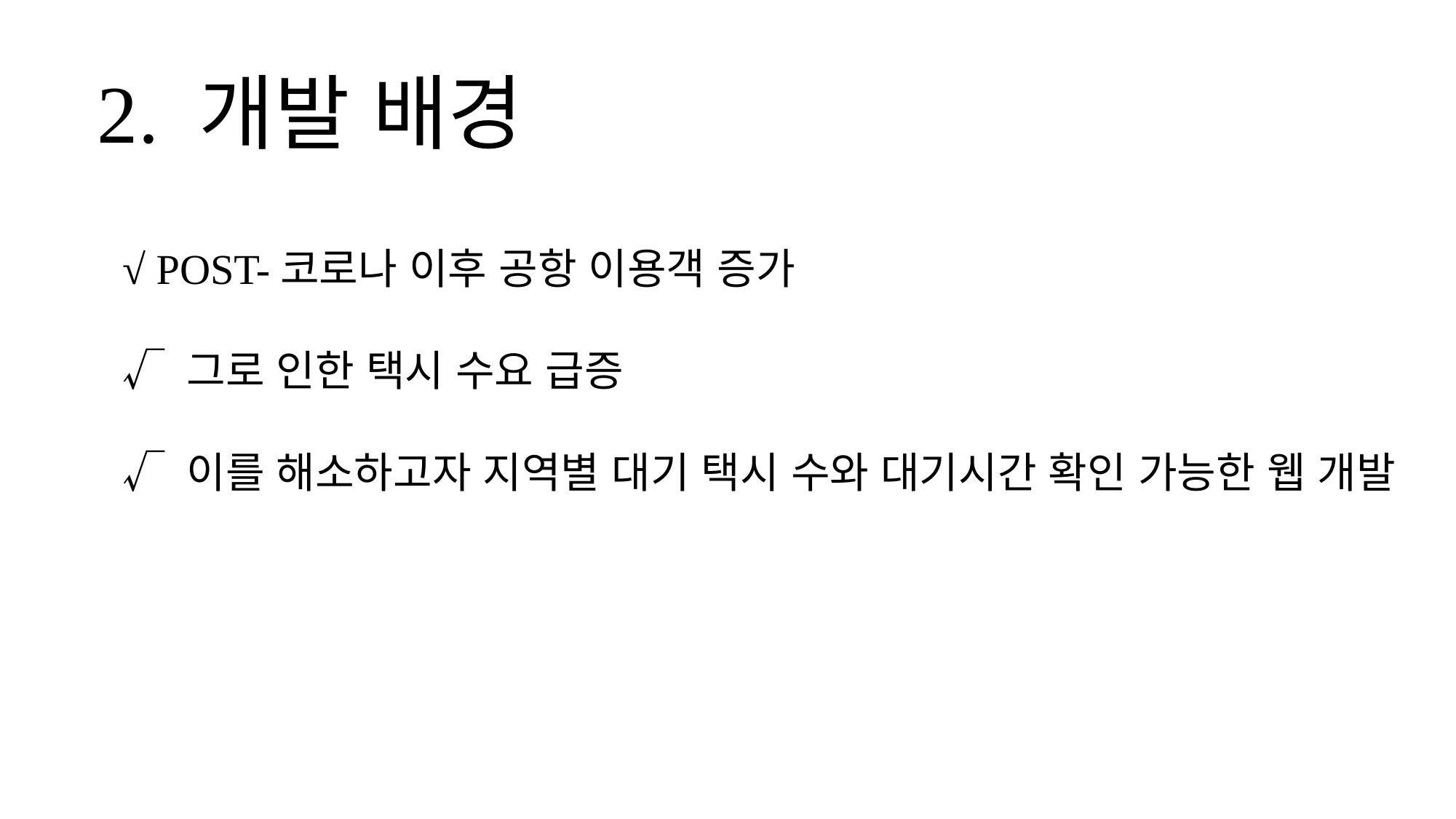

2. 개발 배경
√ POST-코로나 이후 공항 이용객 증가

√ 그로 인한 택시 수요 급증

√ 이를 해소하고자 지역별 대기 택시 수와 대기시간 확인 가능한 웹 개발